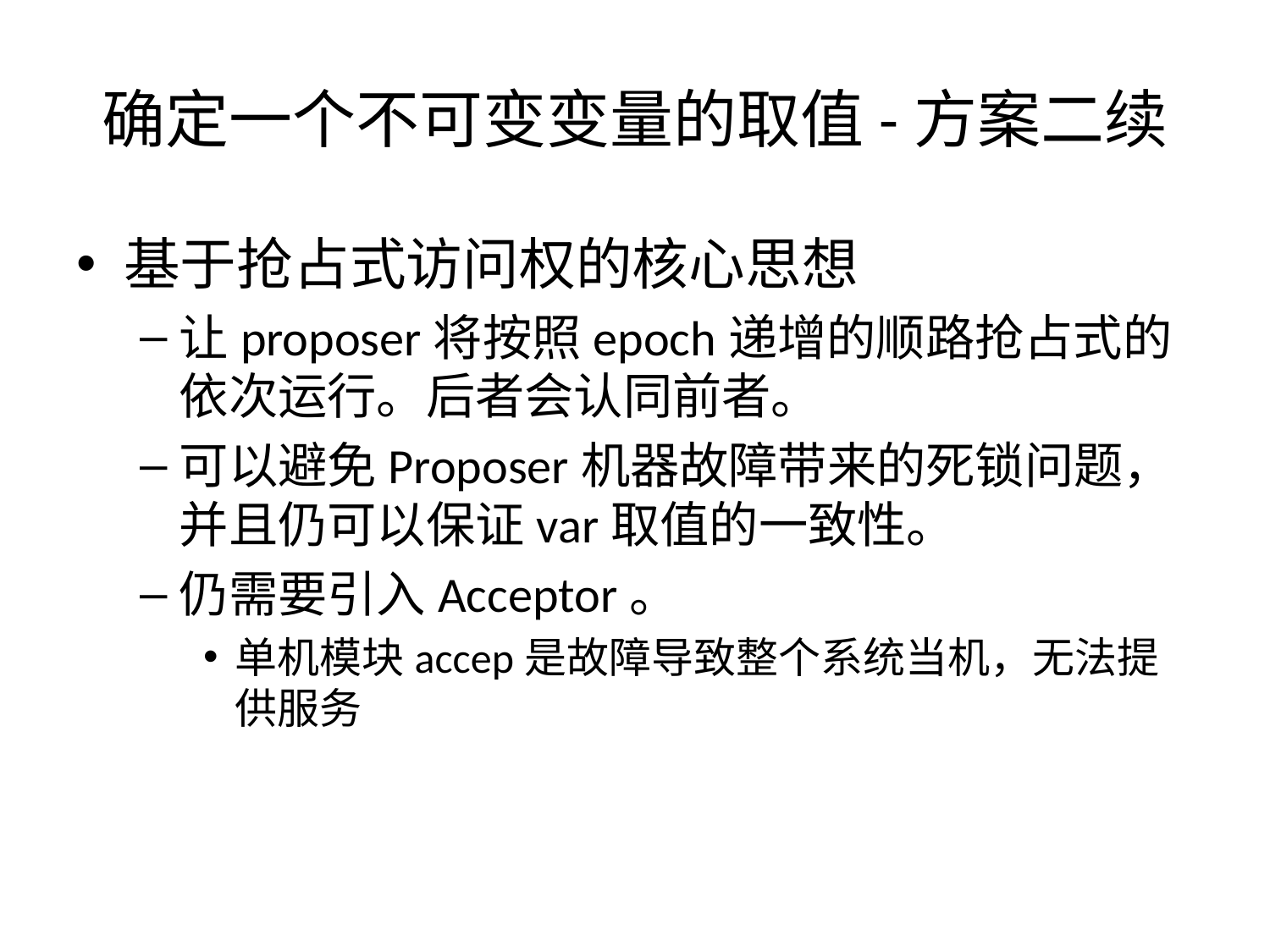

# 确定一个不可变变量的取值-方案二续
基于抢占式访问权的核心思想
让proposer将按照epoch递增的顺路抢占式的依次运行。后者会认同前者。
可以避免Proposer机器故障带来的死锁问题，并且仍可以保证var取值的一致性。
仍需要引入Acceptor。
单机模块accep是故障导致整个系统当机，无法提供服务